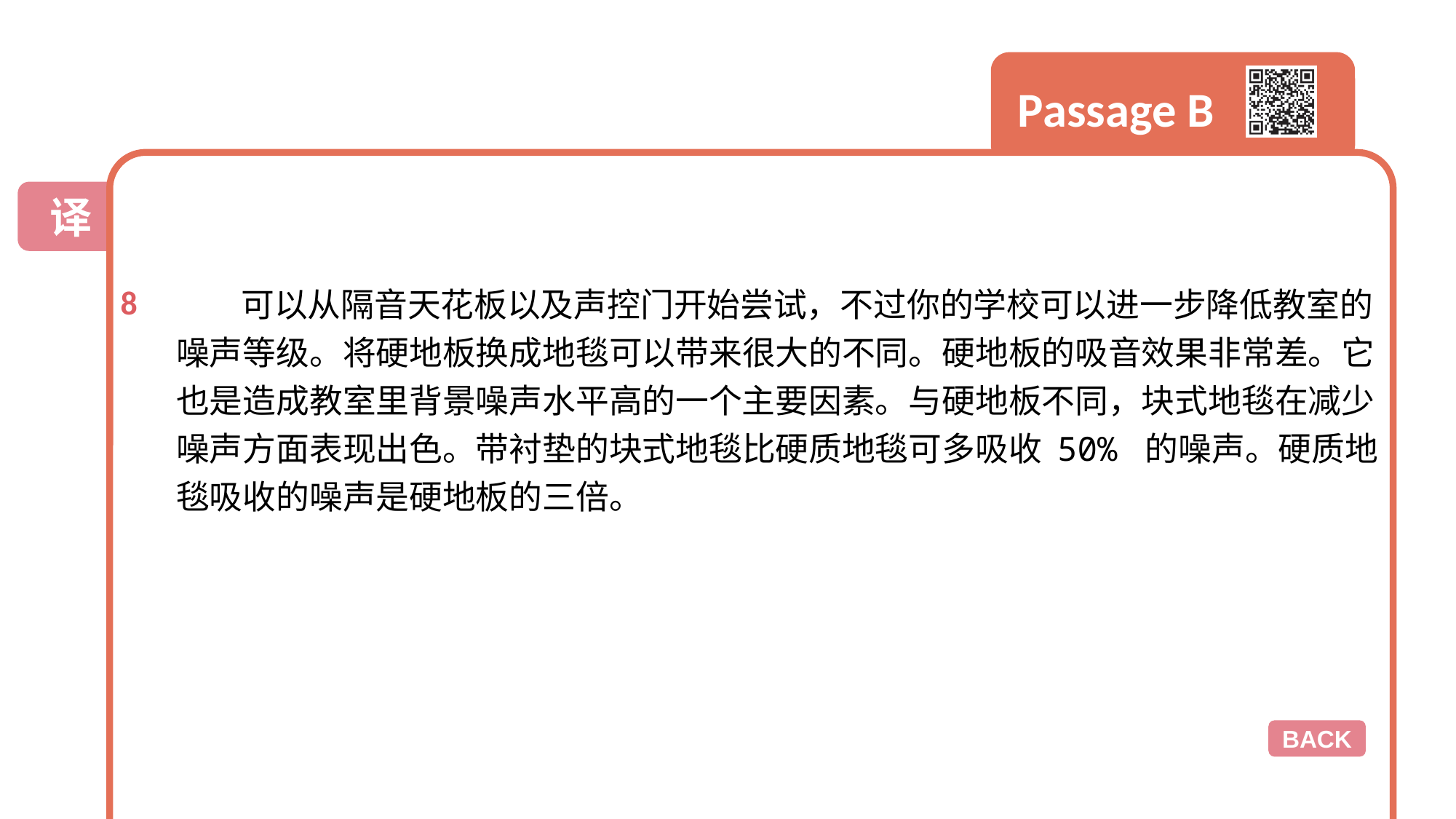

可以从隔音天花板以及声控门开始尝试，不过你的学校可以进一步降低教室的噪声等级。将硬地板换成地毯可以带来很大的不同。硬地板的吸音效果非常差。它也是造成教室里背景噪声水平高的一个主要因素。与硬地板不同，块式地毯在减少噪声方面表现出色。带衬垫的块式地毯比硬质地毯可多吸收 50% 的噪声。硬质地毯吸收的噪声是硬地板的三倍。

8

BACK